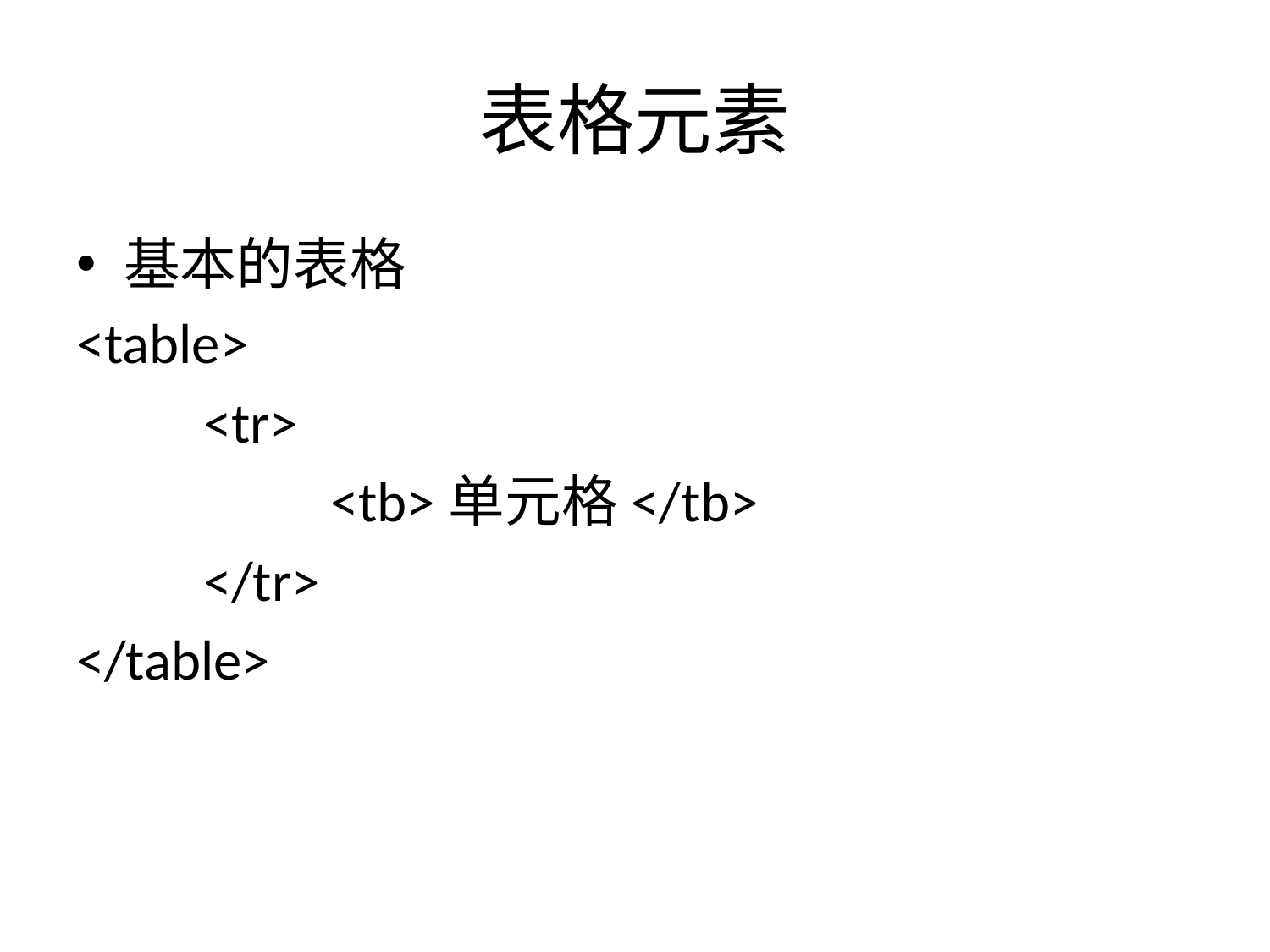

# 表格元素
基本的表格
<table>
	<tr>
		<tb>单元格</tb>
	</tr>
</table>